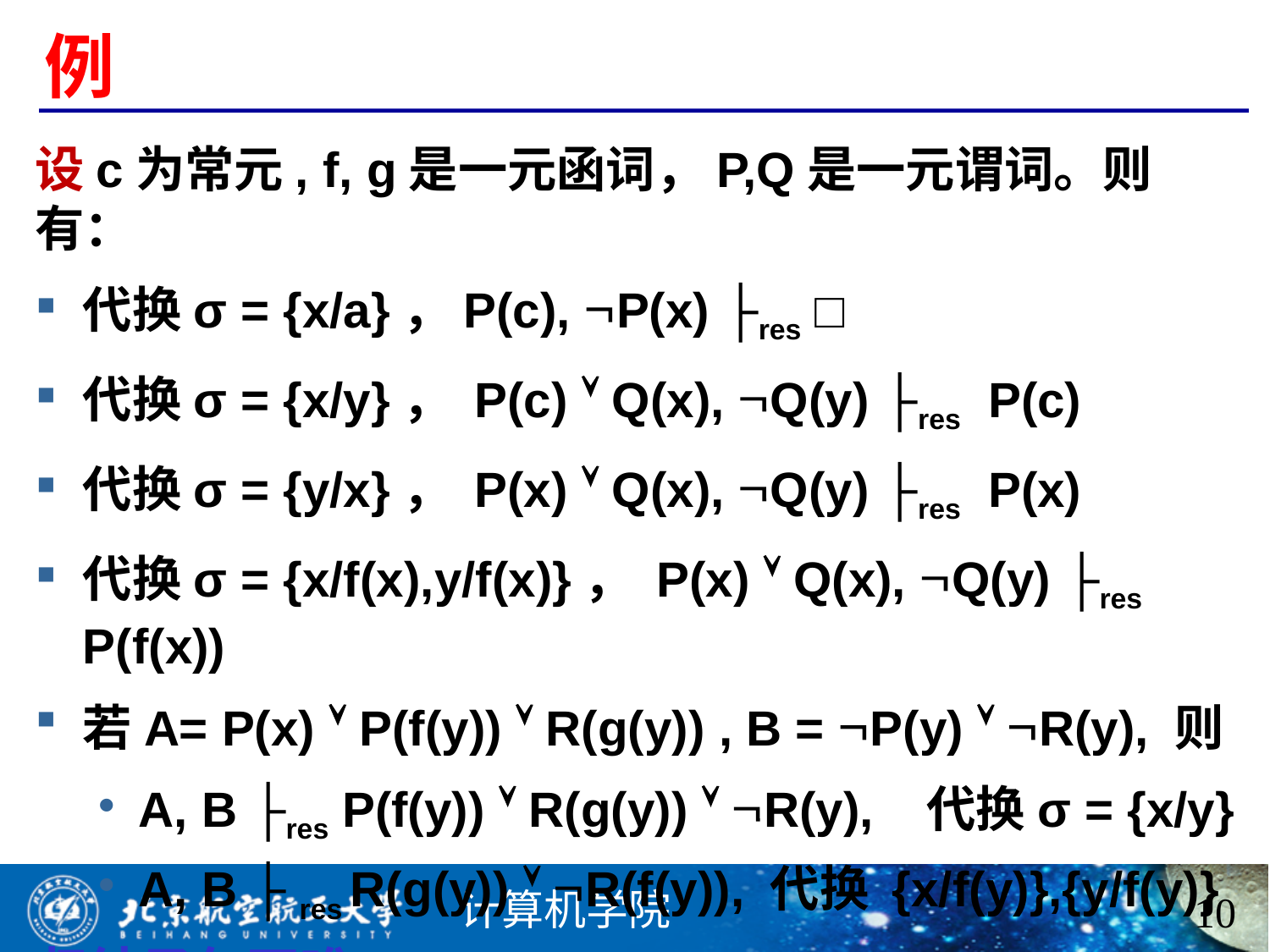

# 例
设c为常元, f, g是一元函词，P,Q是一元谓词。则有：
代换σ = {x/a}，P(c), ¬P(x) ├res □
代换σ = {x/y}， P(c) ∨ Q(x), ¬Q(y) ├res  P(c)
代换σ = {y/x}， P(x) ∨ Q(x), ¬Q(y) ├res  P(x)
代换σ = {x/f(x),y/f(x)}， P(x) ∨ Q(x), ¬Q(y) ├res  P(f(x))
若A= P(x) ∨ P(f(y)) ∨ R(g(y)) , B = ¬P(y) ∨ ¬R(y), 则
A, B ├res P(f(y)) ∨ R(g(y)) ∨ ¬R(y),   代换σ = {x/y}
A, B ├ res R(g(y)) ∨ ¬R(f(y)), 代换 {x/f(y)},{y/f(y)}
归结子句不唯一